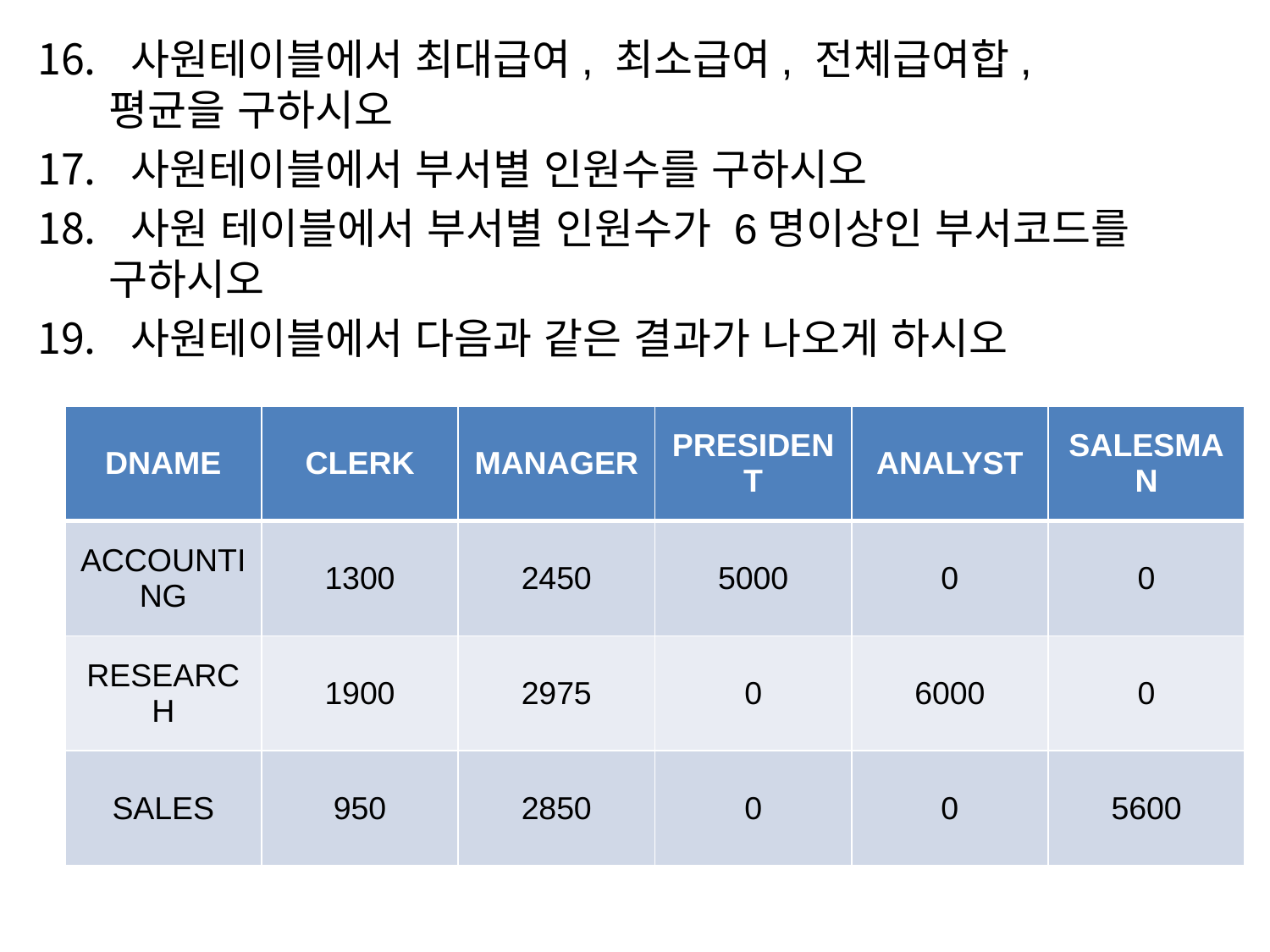

사원테이블에서 최대급여, 최소급여, 전체급여합, 평균을 구하시오
 사원테이블에서 부서별 인원수를 구하시오
 사원 테이블에서 부서별 인원수가 6명이상인 부서코드를 구하시오
 사원테이블에서 다음과 같은 결과가 나오게 하시오
| DNAME | CLERK | MANAGER | PRESIDENT | ANALYST | SALESMAN |
| --- | --- | --- | --- | --- | --- |
| ACCOUNTING | 1300 | 2450 | 5000 | 0 | 0 |
| RESEARCH | 1900 | 2975 | 0 | 6000 | 0 |
| SALES | 950 | 2850 | 0 | 0 | 5600 |